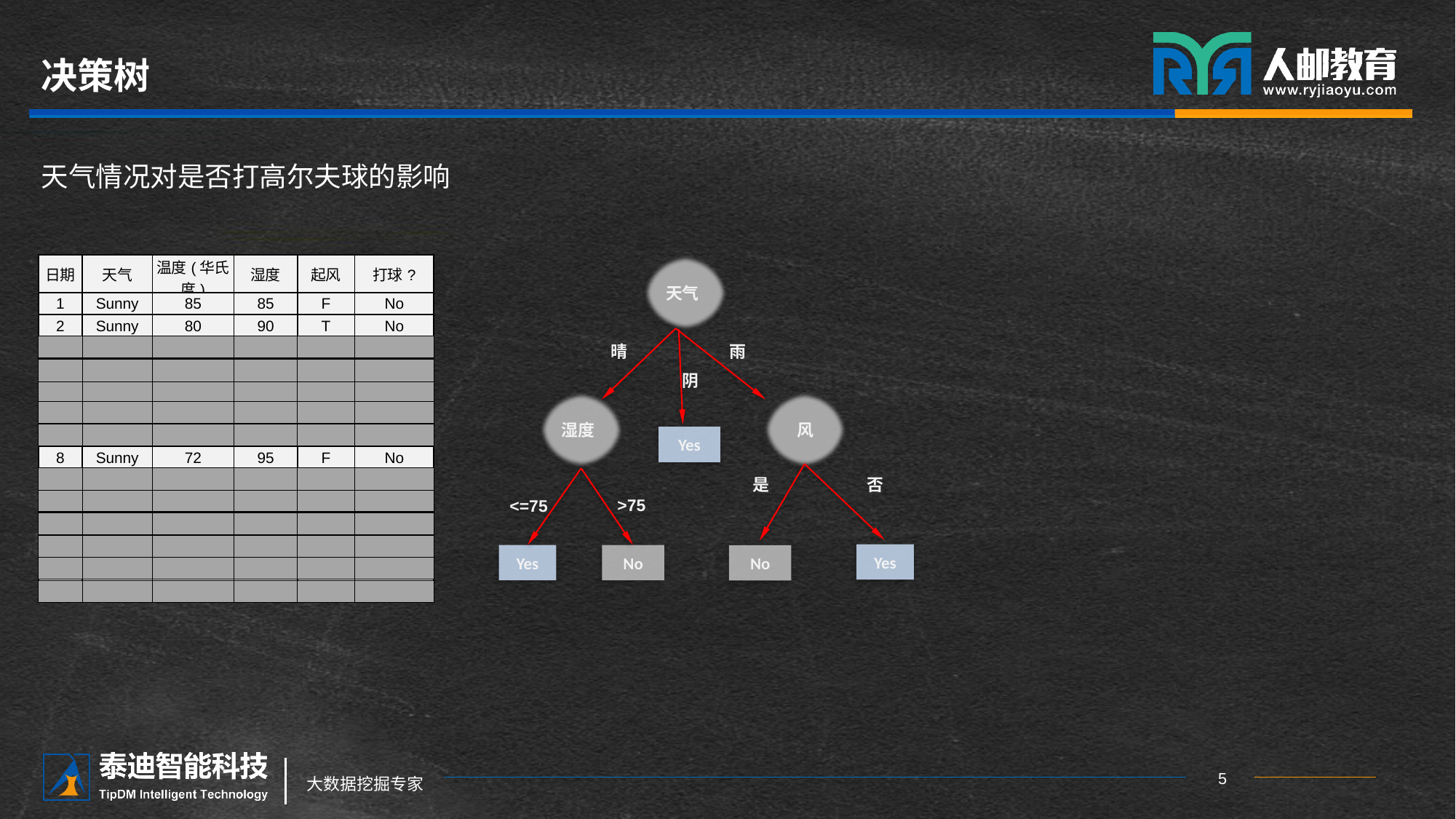

# 决策树
天气情况对是否打高尔夫球的影响
| 日期 | 天气 | 温度(华氏度) | 湿度 | 起风 | 打球? |
| --- | --- | --- | --- | --- | --- |
| 1 | Sunny | 85 | 85 | F | No |
| 2 | Sunny | 80 | 90 | T | No |
| 3 | Overcast | 83 | 78 | F | Yes |
| 4 | Rainy | 70 | 96 | F | Yes |
| 5 | Rainy | 68 | 80 | F | Yes |
| 6 | Rainy | 65 | 70 | T | No |
| 7 | Overcast | 64 | 65 | T | Yes |
| 8 | Sunny | 72 | 95 | F | No |
| 9 | Sunny | 69 | 70 | F | Yes |
| 10 | Rainy | 75 | 80 | F | Yes |
| 11 | Sunny | 75 | 70 | T | Yes |
| 12 | Overcast | 72 | 90 | T | Yes |
| 13 | Overcast | 81 | 75 | F | Yes |
| 14 | Rainy | 71 | 80 | T | No |
天气
晴
雨
阴
|  |  |  |  |  |  |
| --- | --- | --- | --- | --- | --- |
|  |  |  |  |  |  |
| --- | --- | --- | --- | --- | --- |
|  |  |  |  |  |  |
| --- | --- | --- | --- | --- | --- |
湿度
风
|  |  |  |  |  |  |
| --- | --- | --- | --- | --- | --- |
|  |  |  |  |  |  |
| --- | --- | --- | --- | --- | --- |
Yes
否
是
|  |  |  |  |  |  |
| --- | --- | --- | --- | --- | --- |
|  |  |  |  |  |  |
| --- | --- | --- | --- | --- | --- |
>75
<=75
|  |  |  |  |  |  |
| --- | --- | --- | --- | --- | --- |
|  |  |  |  |  |  |
| --- | --- | --- | --- | --- | --- |
Yes
Yes
No
No
|  |  |  |  |  |  |
| --- | --- | --- | --- | --- | --- |
|  |  |  |  |  |  |
| --- | --- | --- | --- | --- | --- |